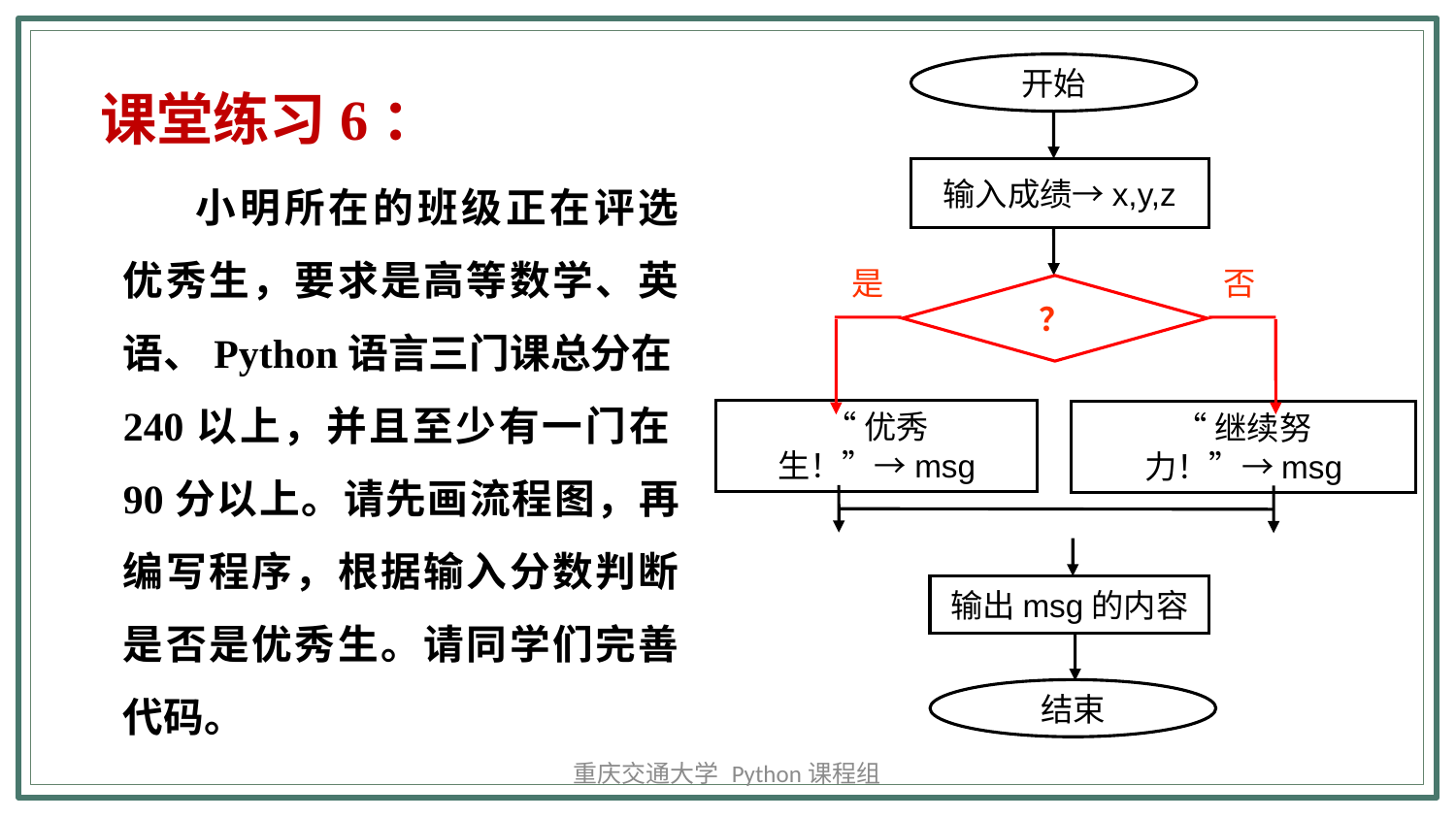

开始

输入成绩→x,y,z

是
否
？

“优秀生！”→msg
“继续努力！”→msg

输出msg的内容

结束
课堂练习6：
小明所在的班级正在评选优秀生，要求是高等数学、英语、Python语言三门课总分在240以上，并且至少有一门在90分以上。请先画流程图，再编写程序，根据输入分数判断是否是优秀生。请同学们完善代码。
重庆交通大学 Python课程组